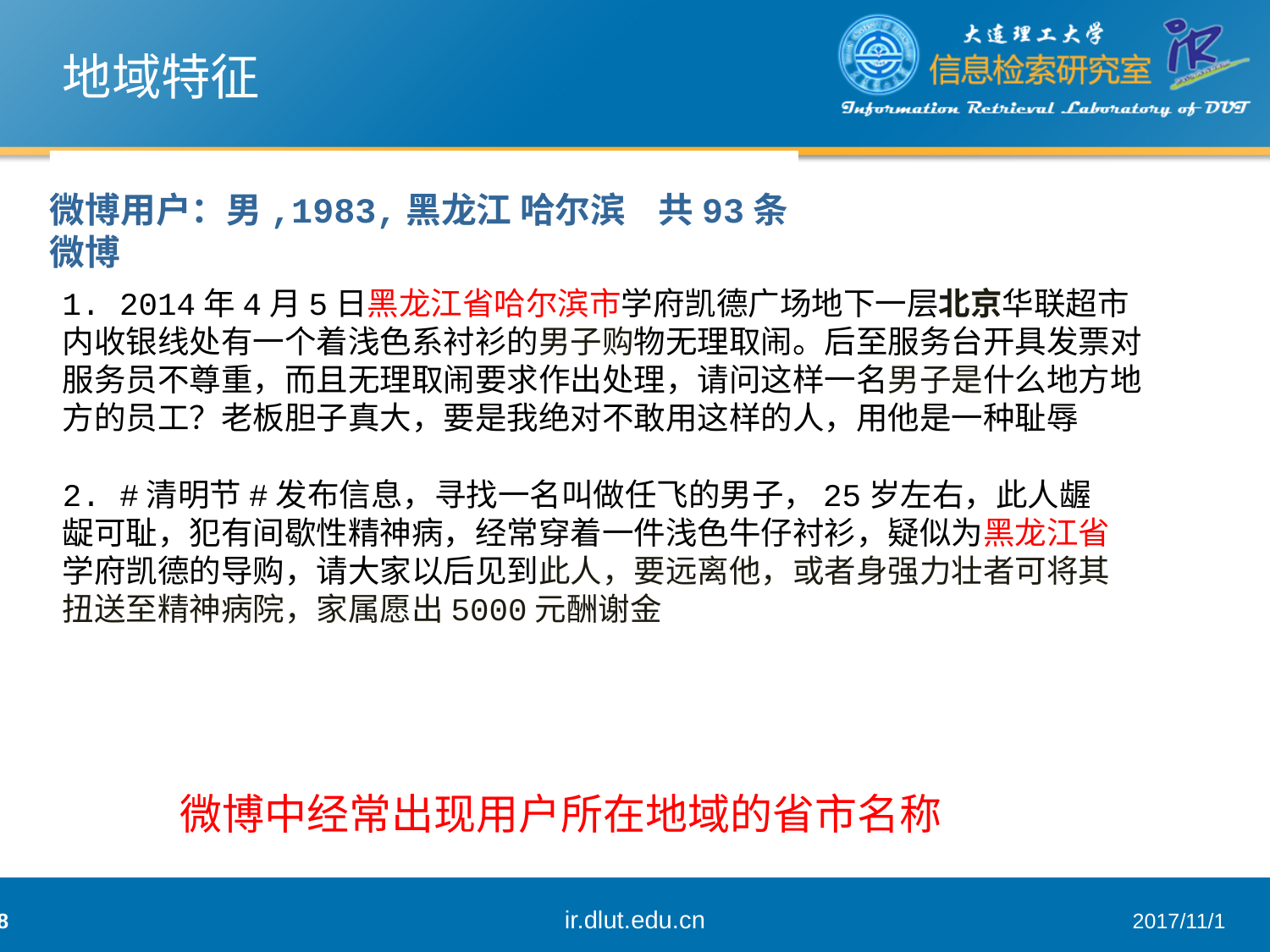

地域特征
# 微博用户：男,1983,黑龙江 哈尔滨    共93条微博
1. 2014年4月5日黑龙江省哈尔滨市学府凯德广场地下一层北京华联超市内收银线处有一个着浅色系衬衫的男子购物无理取闹。后至服务台开具发票对服务员不尊重，而且无理取闹要求作出处理，请问这样一名男子是什么地方地方的员工？老板胆子真大，要是我绝对不敢用这样的人，用他是一种耻辱
2. #清明节#发布信息，寻找一名叫做任飞的男子，25岁左右，此人龌龊可耻，犯有间歇性精神病，经常穿着一件浅色牛仔衬衫，疑似为黑龙江省学府凯德的导购，请大家以后见到此人，要远离他，或者身强力壮者可将其扭送至精神病院，家属愿出5000元酬谢金
微博中经常出现用户所在地域的省市名称